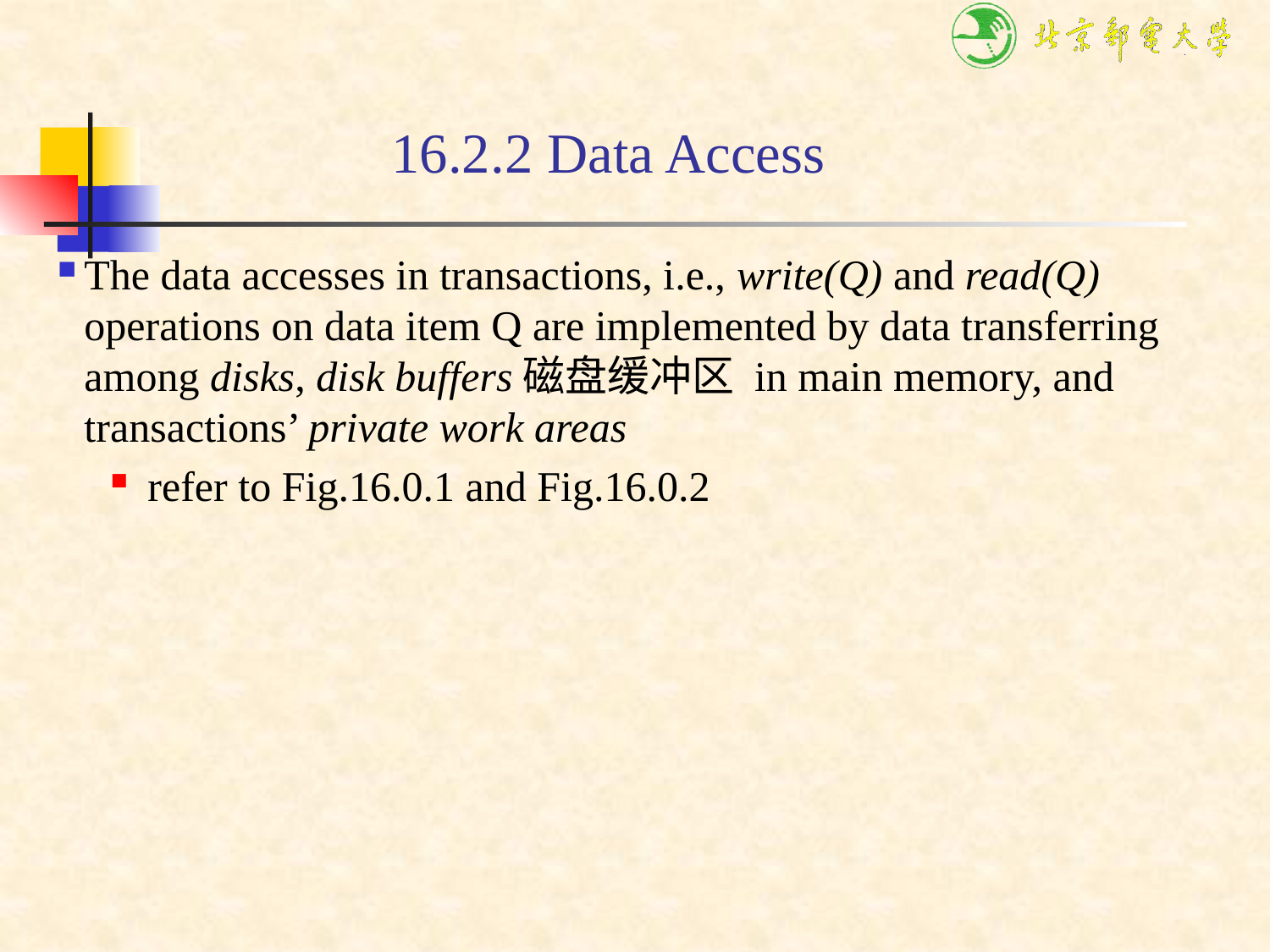

# 16.2.2 Data Access
The data accesses in transactions, i.e., write(Q) and read(Q) operations on data item Q are implemented by data transferring among disks, disk buffers磁盘缓冲区 in main memory, and transactions’ private work areas
 refer to Fig.16.0.1 and Fig.16.0.2

9